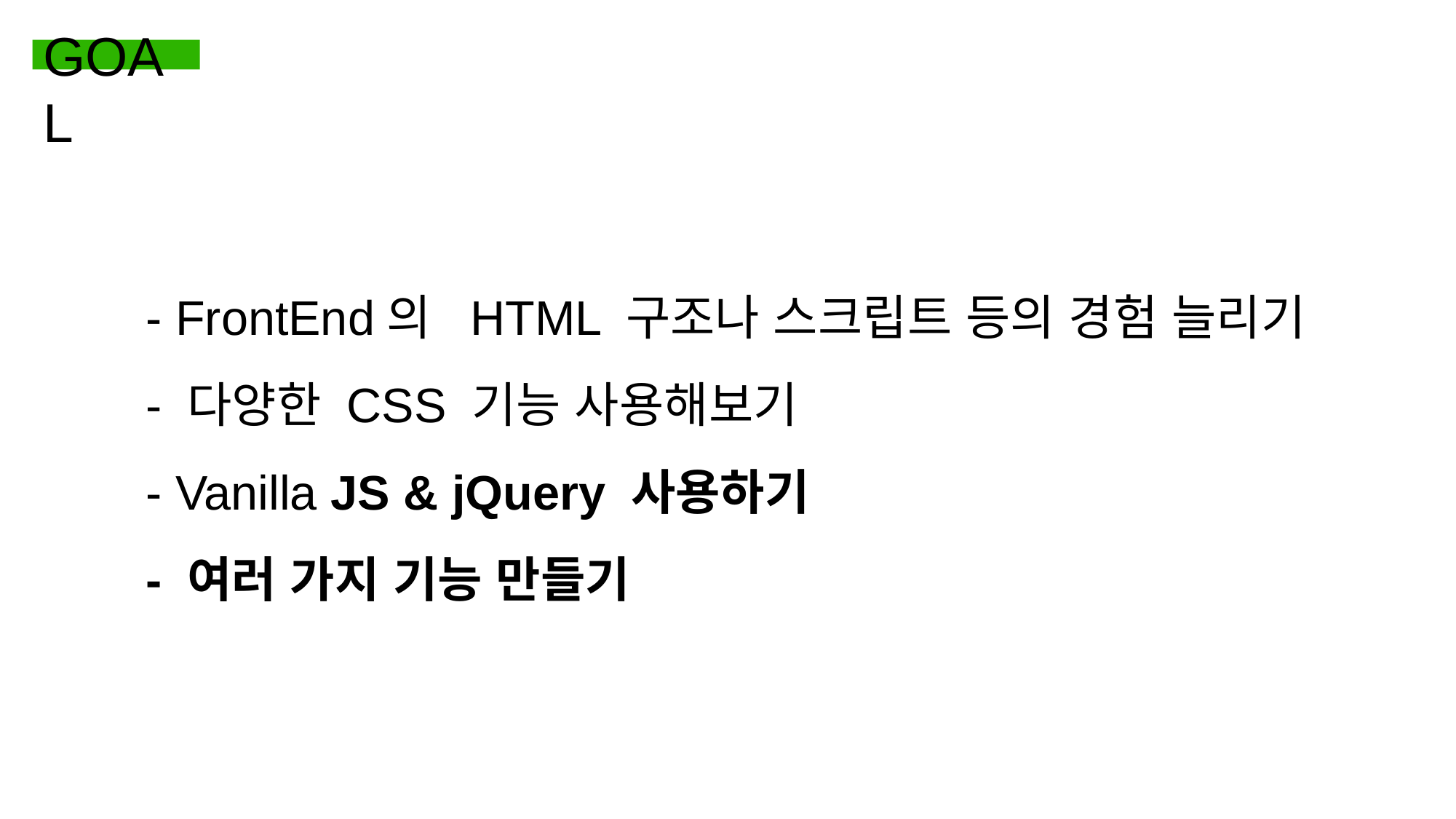

GOAL
- FrontEnd의  HTML 구조나 스크립트 등의 경험 늘리기
- 다양한 CSS 기능 사용해보기
- Vanilla JS & jQuery 사용하기
- 여러 가지 기능 만들기